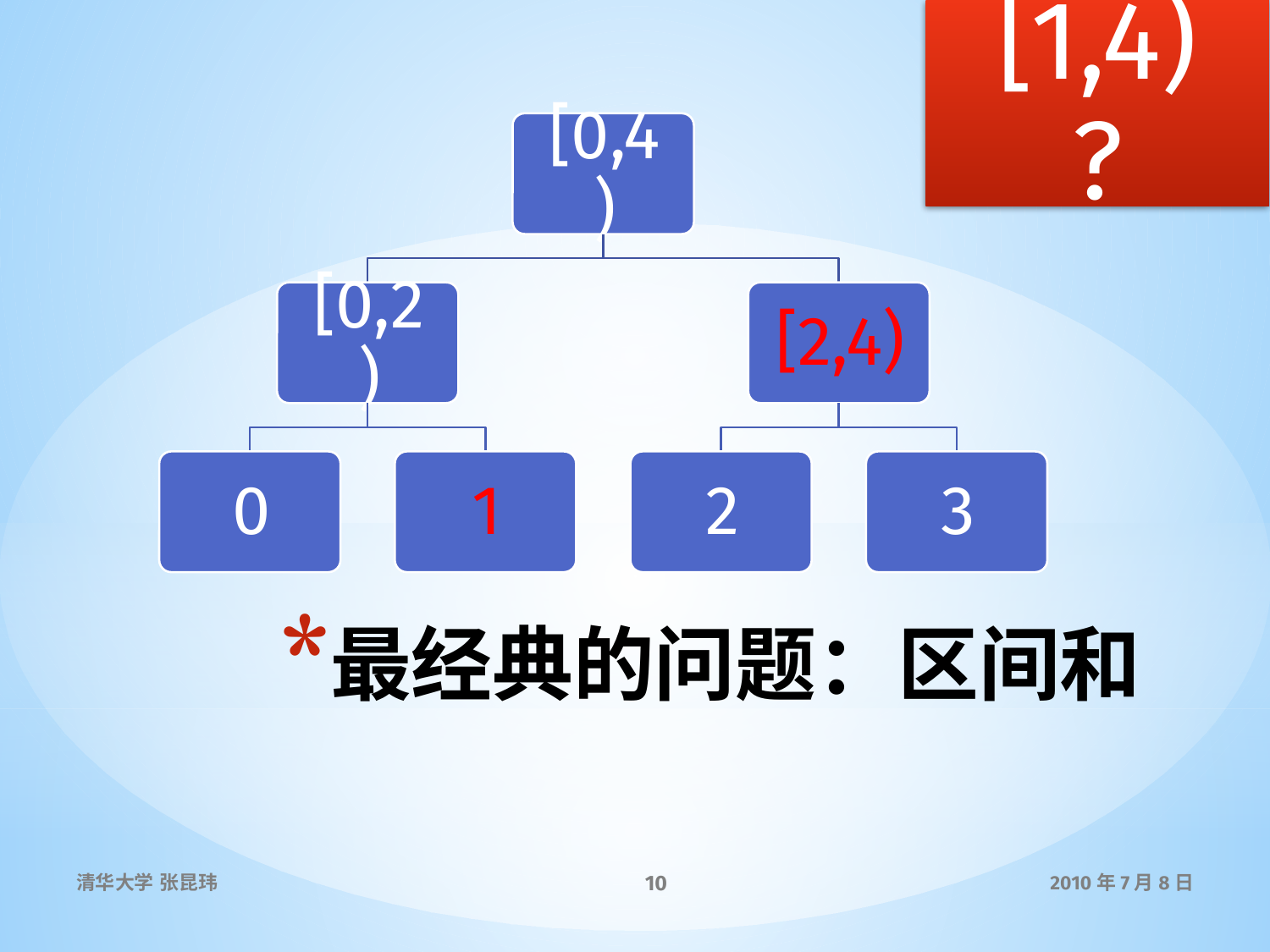

[1,4) ?
[0,4)
[0,2)
0
1
[2,4)
2
3
# 最经典的问题：区间和
清华大学 张昆玮
10
2010年7月8日